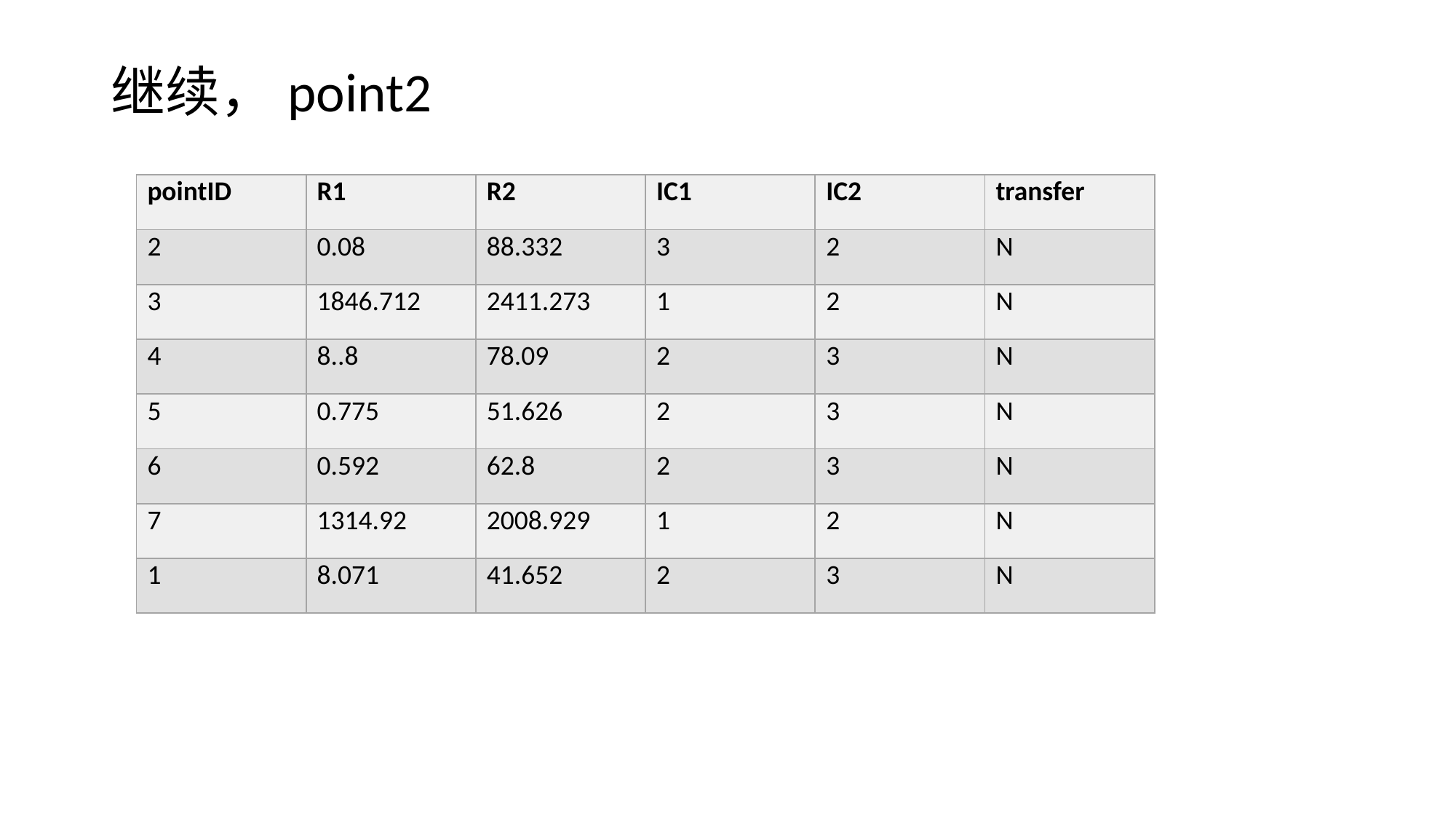

# 继续，point2
| pointID | R1 | R2 | IC1 | IC2 | transfer |
| --- | --- | --- | --- | --- | --- |
| 2 | 0.08 | 88.332 | 3 | 2 | N |
| 3 | 1846.712 | 2411.273 | 1 | 2 | N |
| 4 | 8..8 | 78.09 | 2 | 3 | N |
| 5 | 0.775 | 51.626 | 2 | 3 | N |
| 6 | 0.592 | 62.8 | 2 | 3 | N |
| 7 | 1314.92 | 2008.929 | 1 | 2 | N |
| 1 | 8.071 | 41.652 | 2 | 3 | N |